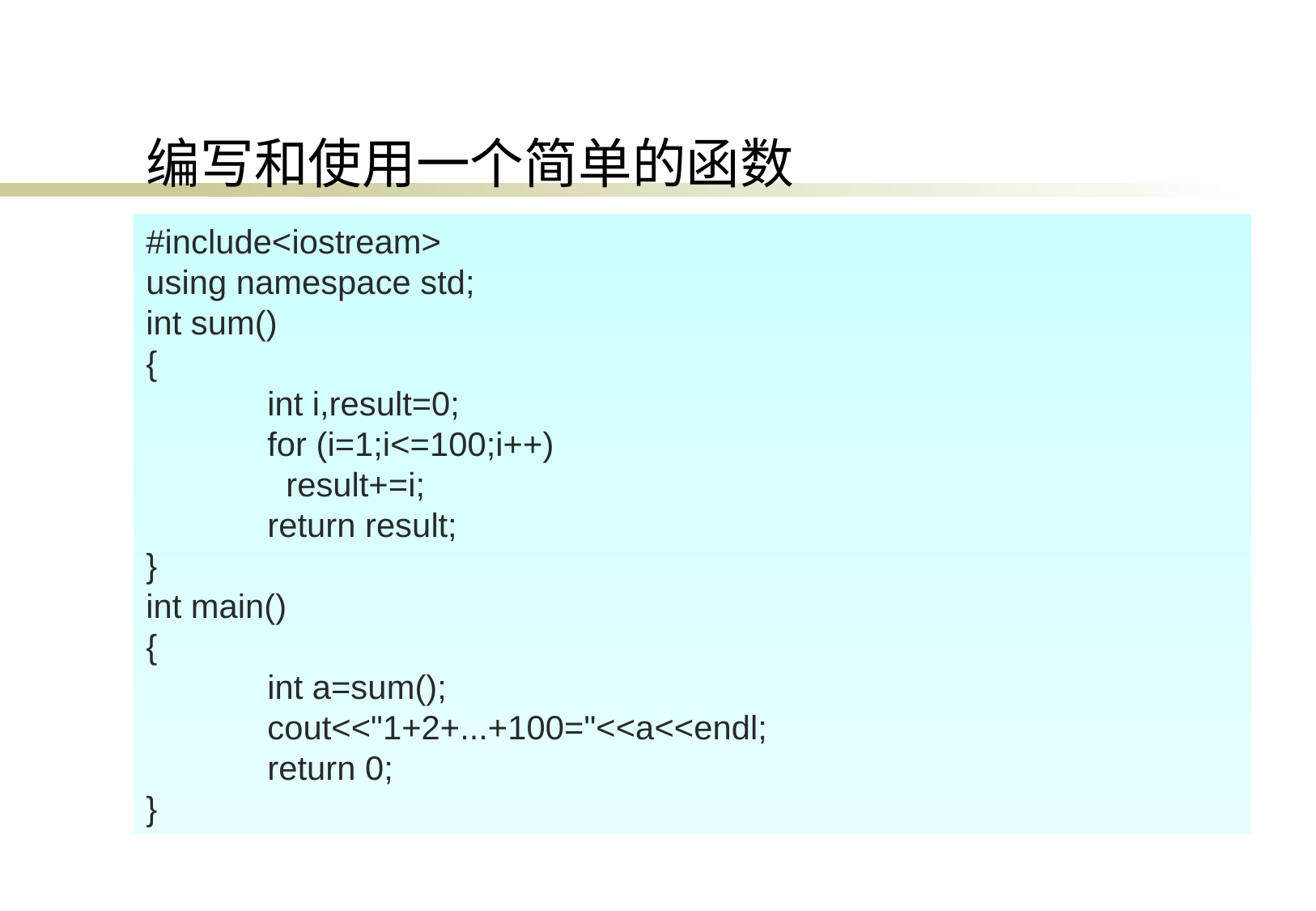

# 编写和使用一个简单的函数
#include<iostream>
using namespace std;
int sum()
{
	int i,result=0;
	for (i=1;i<=100;i++)
	  result+=i;
	return result;
}
int main()
{
 	int a=sum();
 	cout<<"1+2+...+100="<<a<<endl;
 	return 0;
}